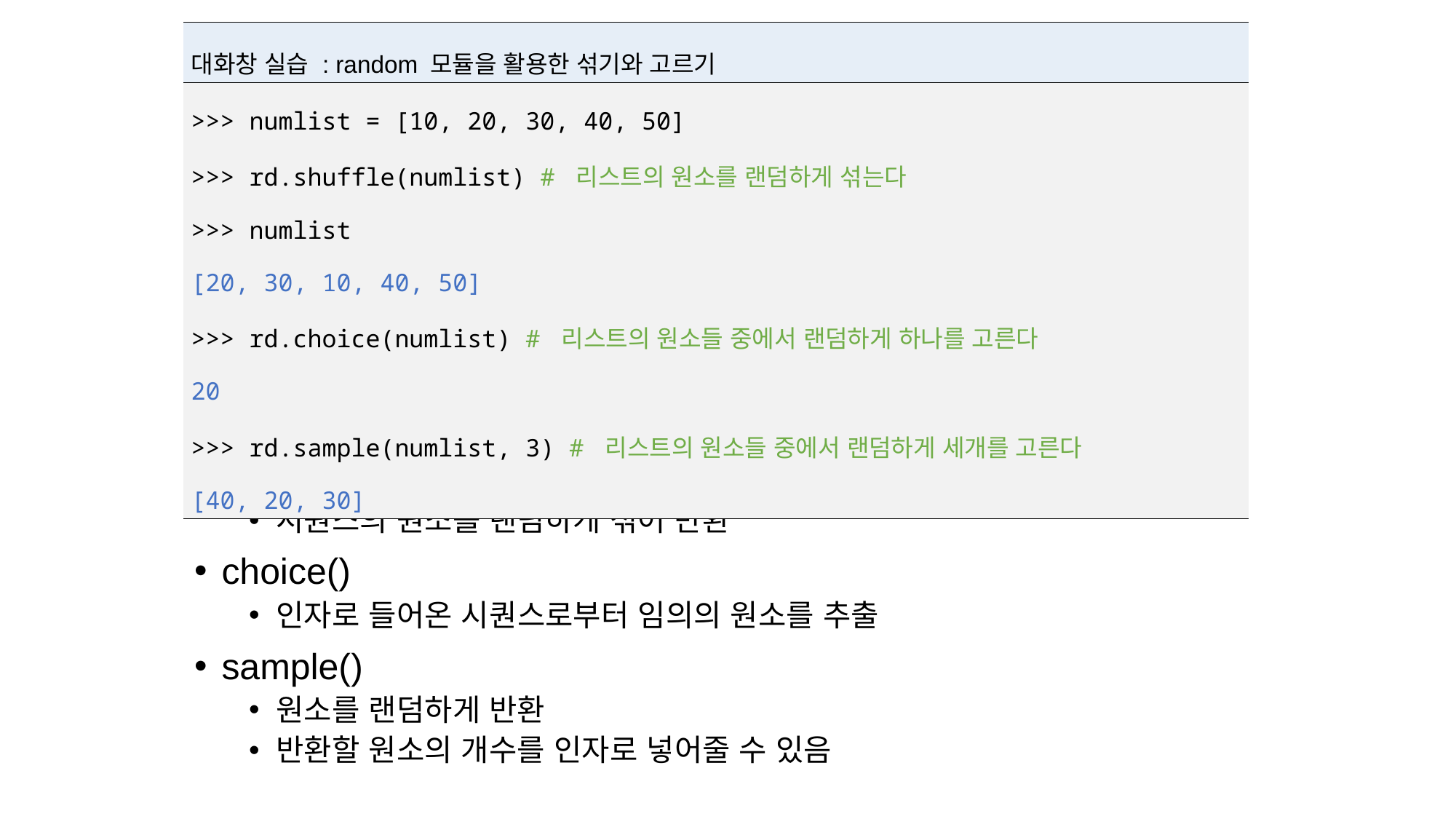

| 대화창 실습 : random 모듈을 활용한 섞기와 고르기 |
| --- |
| >>> numlist = [10, 20, 30, 40, 50] >>> rd.shuffle(numlist) # 리스트의 원소를 랜덤하게 섞는다 >>> numlist [20, 30, 10, 40, 50] >>> rd.choice(numlist) # 리스트의 원소들 중에서 랜덤하게 하나를 고른다 20 >>> rd.sample(numlist, 3) # 리스트의 원소들 중에서 랜덤하게 세개를 고른다 [40, 20, 30] |
shuffle()
시퀀스의 원소를 랜덤하게 섞어 반환
choice()
인자로 들어온 시퀀스로부터 임의의 원소를 추출
sample()
원소를 랜덤하게 반환
반환할 원소의 개수를 인자로 넣어줄 수 있음